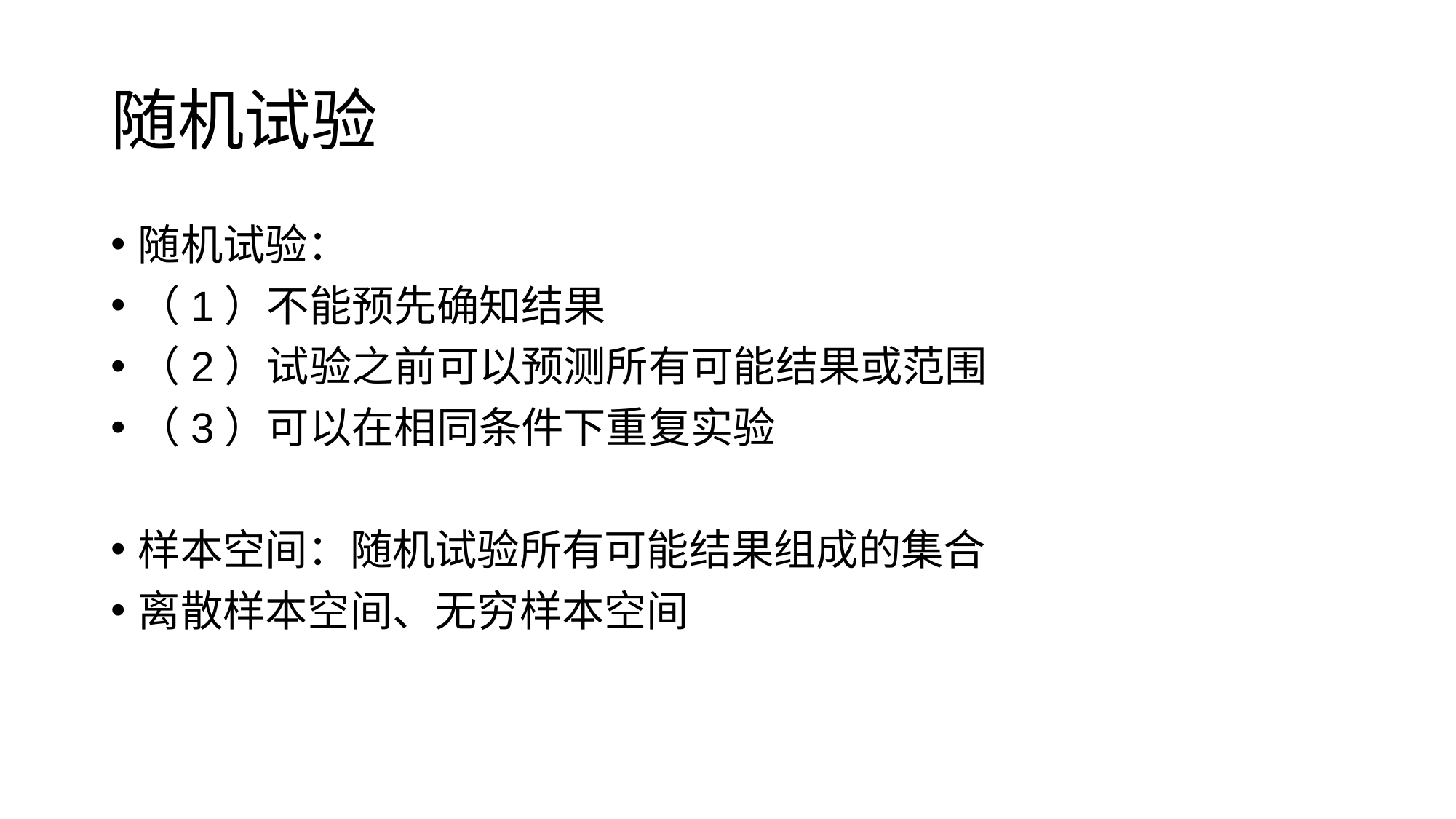

# 随机试验
随机试验：
（1）不能预先确知结果
（2）试验之前可以预测所有可能结果或范围
（3）可以在相同条件下重复实验

样本空间：随机试验所有可能结果组成的集合
离散样本空间、无穷样本空间